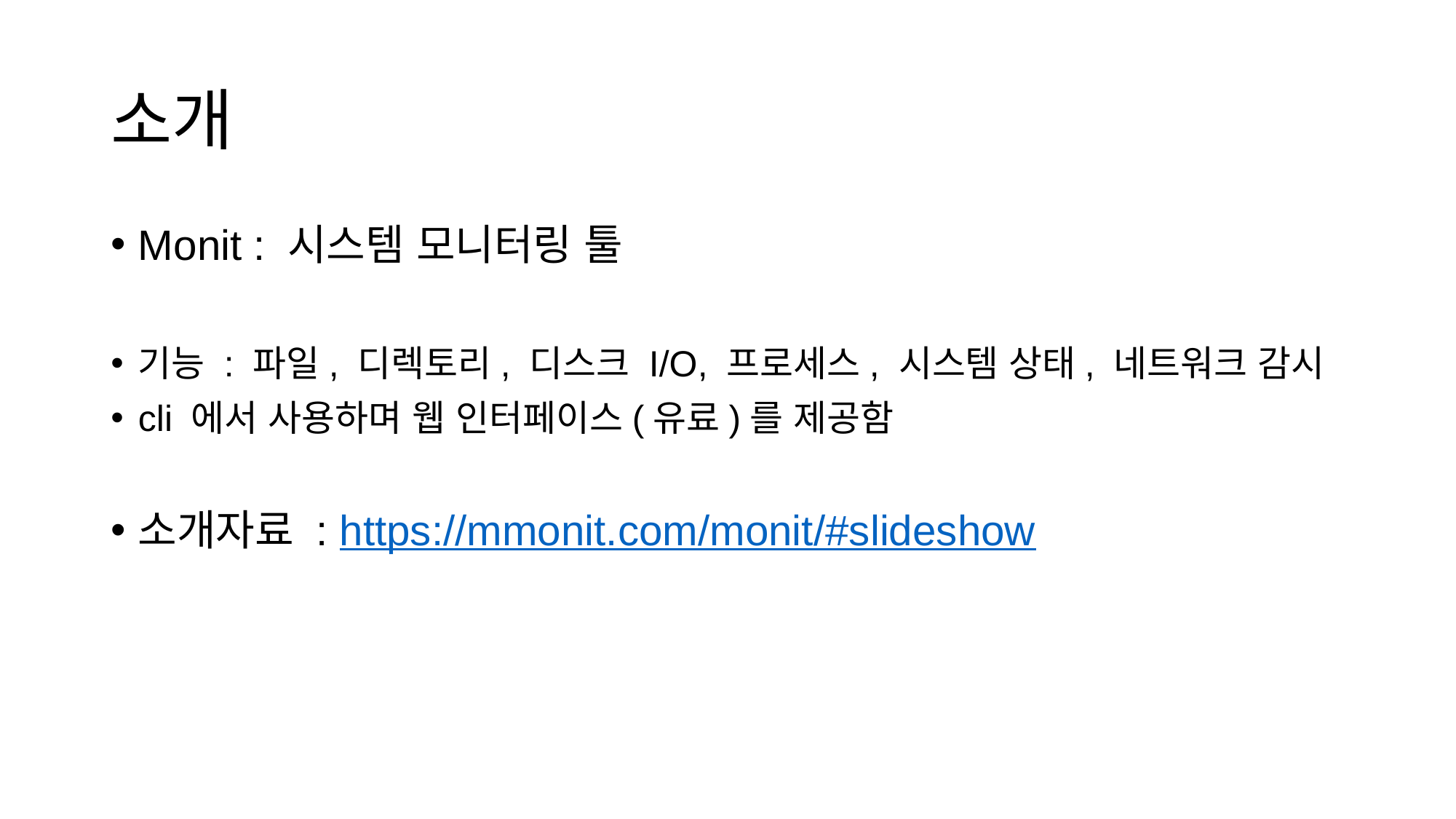

# 소개
Monit : 시스템 모니터링 툴

기능 : 파일, 디렉토리, 디스크 I/O, 프로세스, 시스템 상태, 네트워크 감시
cli 에서 사용하며 웹 인터페이스(유료)를 제공함

소개자료 : https://mmonit.com/monit/#slideshow